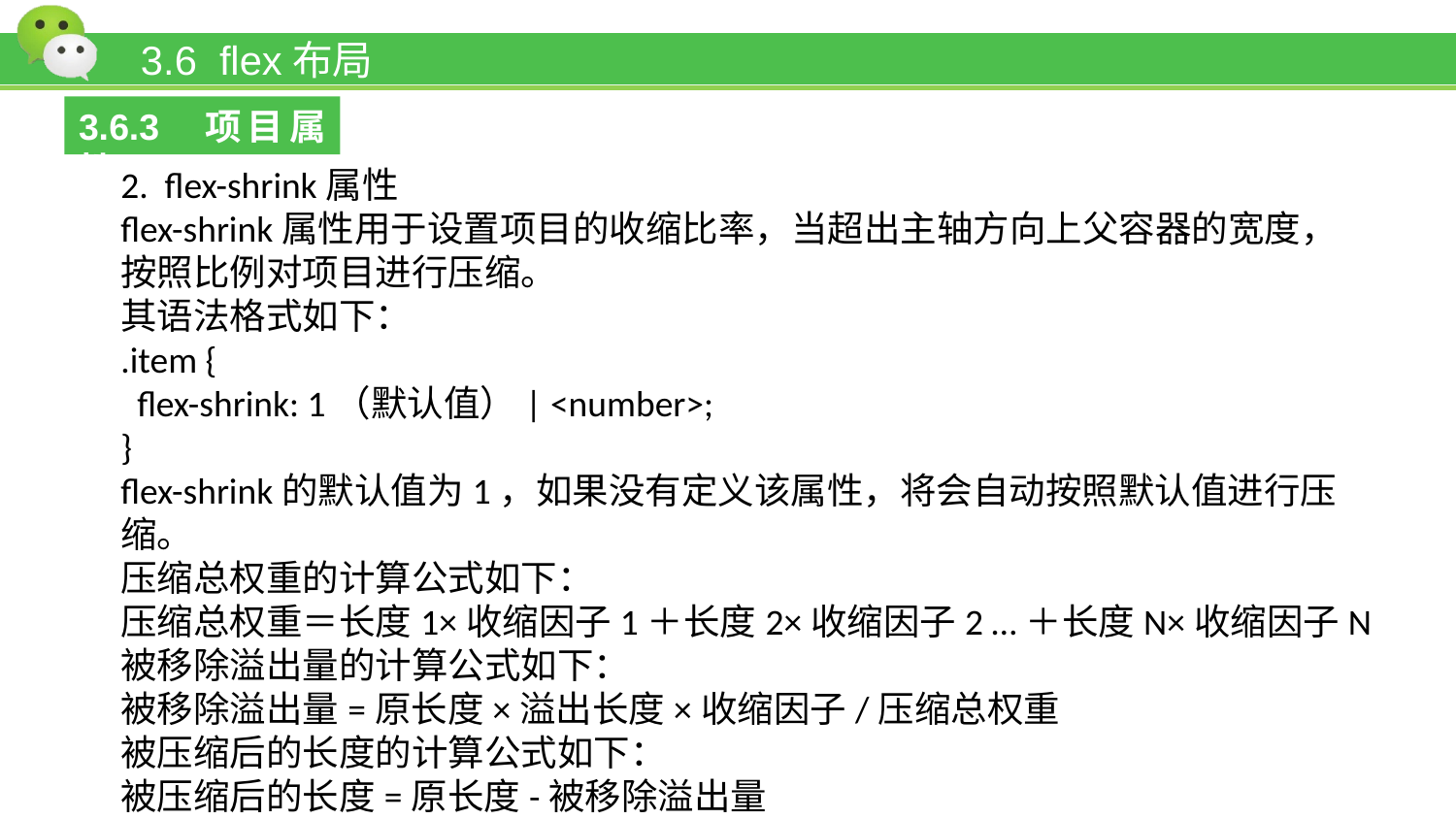

# 3.6  flex布局
3.6.3  项目属性
2.  flex-shrink属性
flex-shrink属性用于设置项目的收缩比率，当超出主轴方向上父容器的宽度，按照比例对项目进行压缩。
其语法格式如下：
.item {
  flex-shrink: 1（默认值）| <number>;
}
flex-shrink的默认值为1，如果没有定义该属性，将会自动按照默认值进行压缩。
压缩总权重的计算公式如下：
压缩总权重＝长度1×收缩因子1＋长度2×收缩因子2 …＋长度N×收缩因子N
被移除溢出量的计算公式如下：
被移除溢出量=原长度×溢出长度×收缩因子/压缩总权重
被压缩后的长度的计算公式如下：
被压缩后的长度=原长度-被移除溢出量